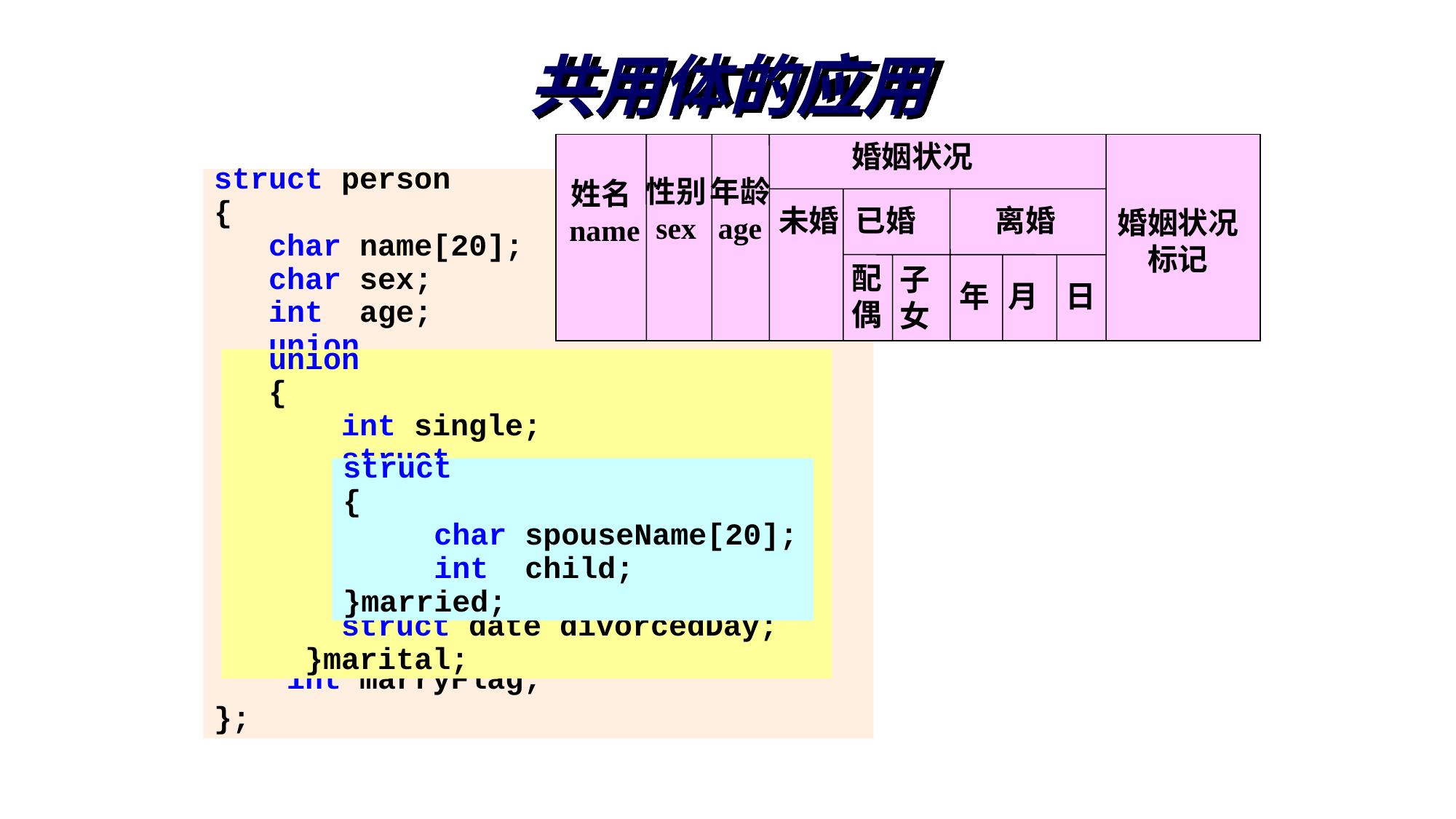

共用体的应用
婚姻状况

性别
sex
年龄
age
姓名name

未婚
已婚
离婚
婚姻状况
标记
配
偶

子
女
年
月
日
struct person
{
   char name[20];
   char sex;
   int  age;
   union
   {
       int single;
       struct
       {
           char spouseName[20];
           int  child;
        }married;
        struct date divorcedDay;
    }marital;
    int marryFlag;
};
  union
  {
      int single;
      struct
      {
          char spouseName[20];
          int  child;
      }married;
      struct date divorcedDay;
    }marital;
struct
{
     char spouseName[20];
     int  child;
}married;